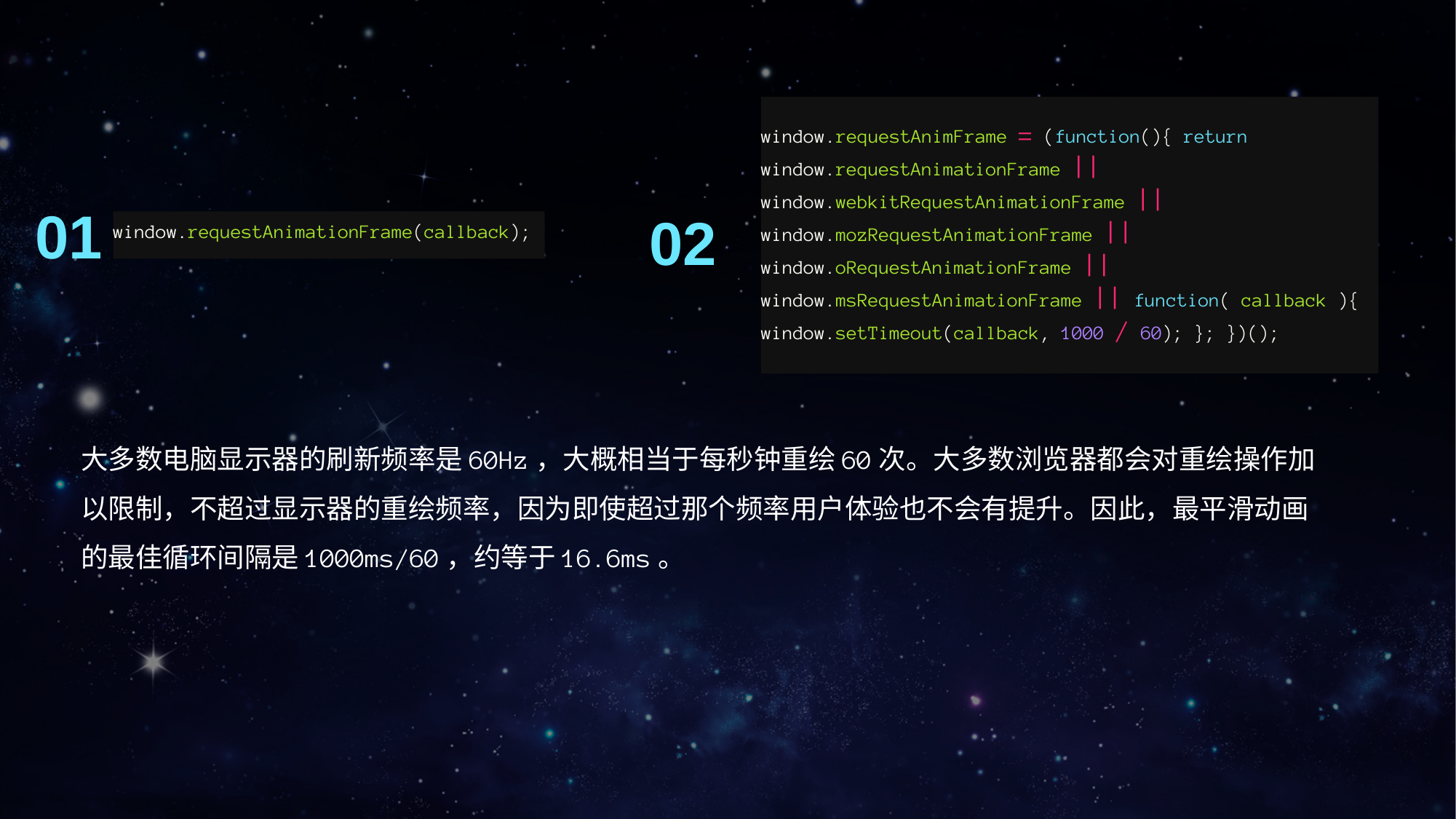

window.requestAnimFrame = (function(){ return
window.requestAnimationFrame ||
window.webkitRequestAnimationFrame ||
window.mozRequestAnimationFrame ||
window.oRequestAnimationFrame ||
window.msRequestAnimationFrame || function( callback ){
window.setTimeout(callback, 1000 / 60); }; })();
01
window.requestAnimationFrame(callback);
02
大多数电脑显示器的刷新频率是60Hz，大概相当于每秒钟重绘60次。大多数浏览器都会对重绘操作加以限制，不超过显示器的重绘频率，因为即使超过那个频率用户体验也不会有提升。因此，最平滑动画的最佳循环间隔是1000ms/60，约等于16.6ms。